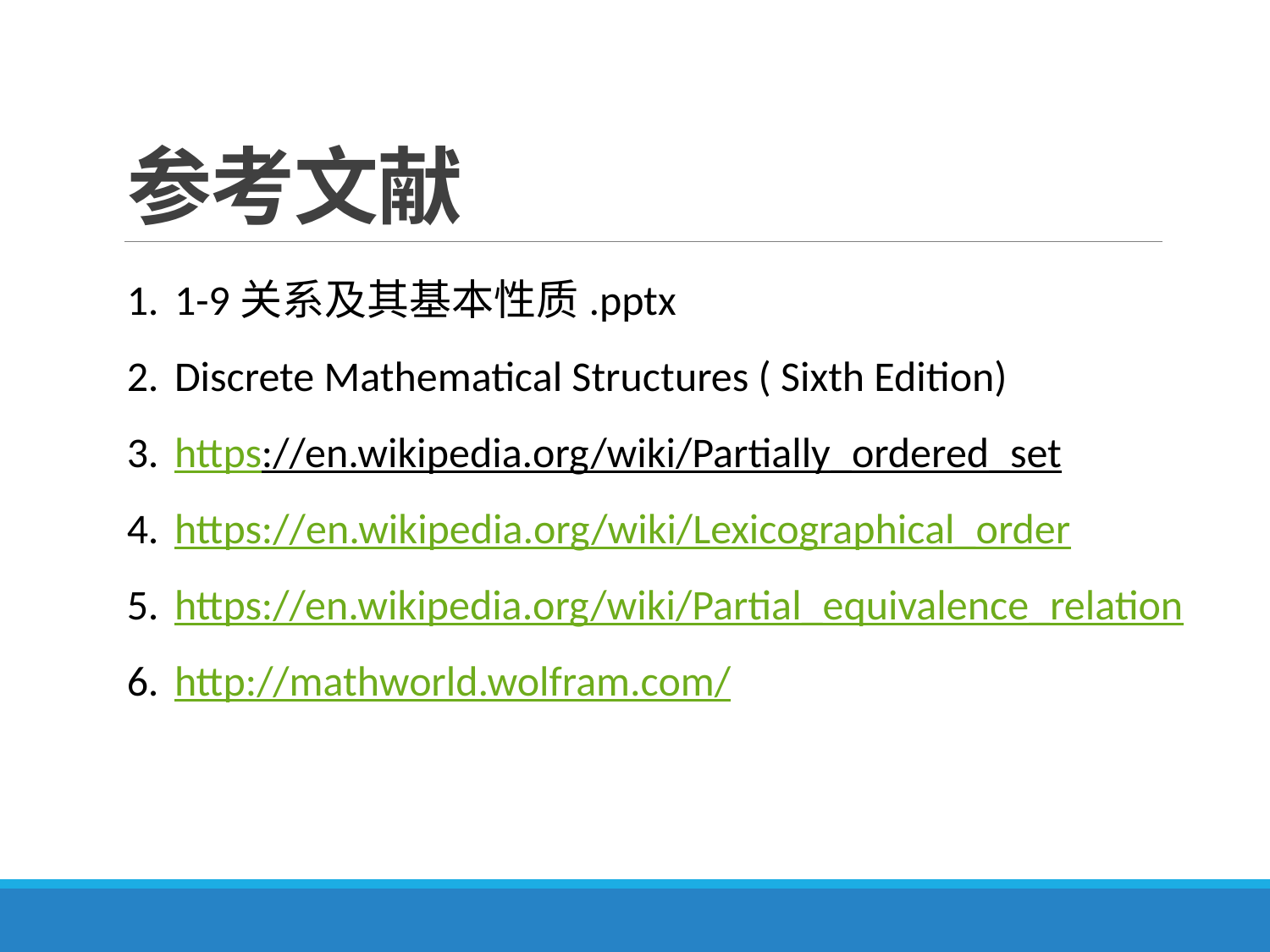

# 参考文献
1-9关系及其基本性质.pptx
Discrete Mathematical Structures ( Sixth Edition)
https://en.wikipedia.org/wiki/Partially_ordered_set
https://en.wikipedia.org/wiki/Lexicographical_order
https://en.wikipedia.org/wiki/Partial_equivalence_relation
http://mathworld.wolfram.com/